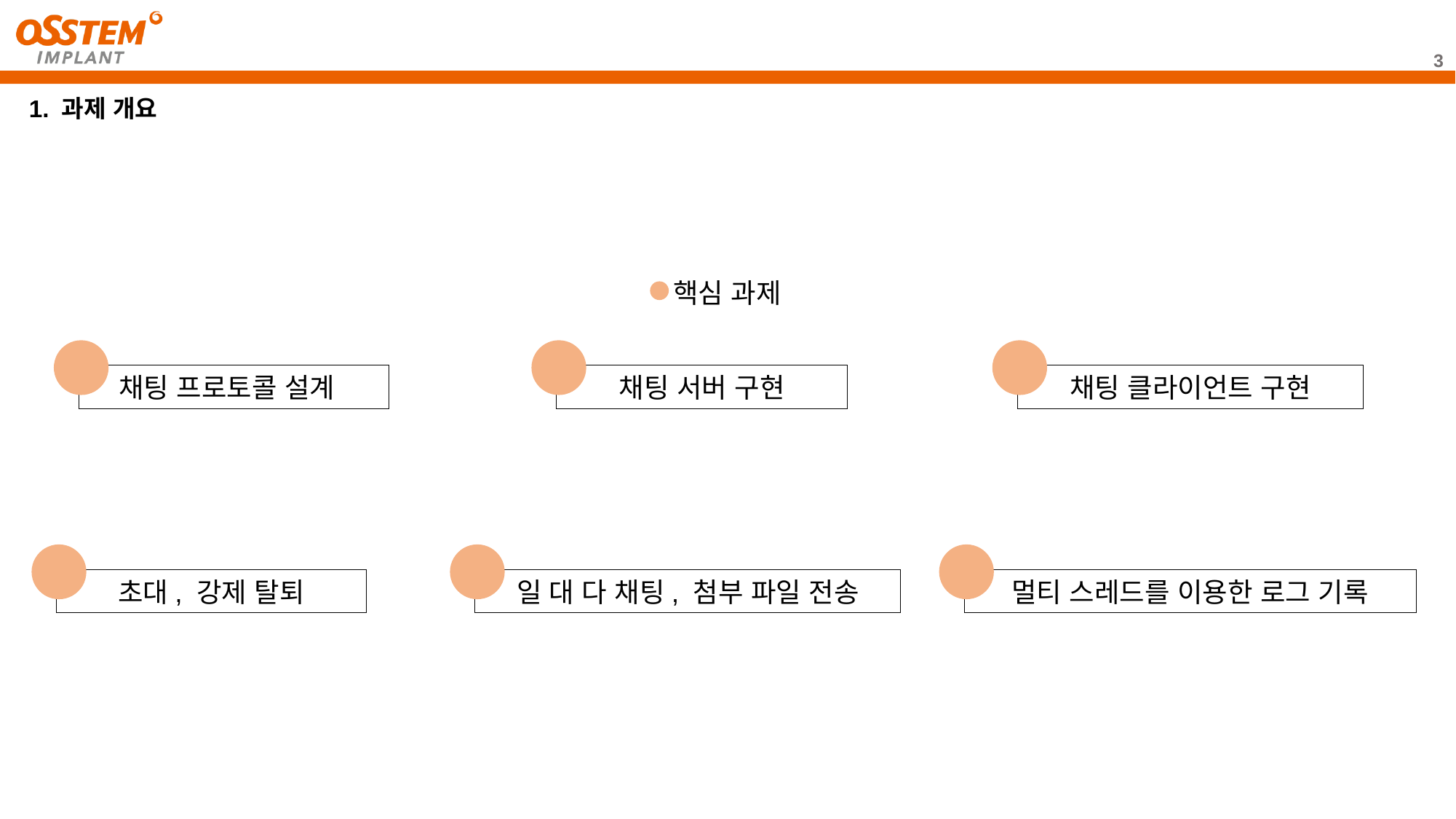

3
1. 과제 개요
핵심 과제

   채팅 프로토콜 설계
채팅 서버 구현
채팅 클라이언트 구현

일 대 다 채팅, 첨부 파일 전송
멀티 스레드를 이용한 로그 기록
초대, 강제 탈퇴